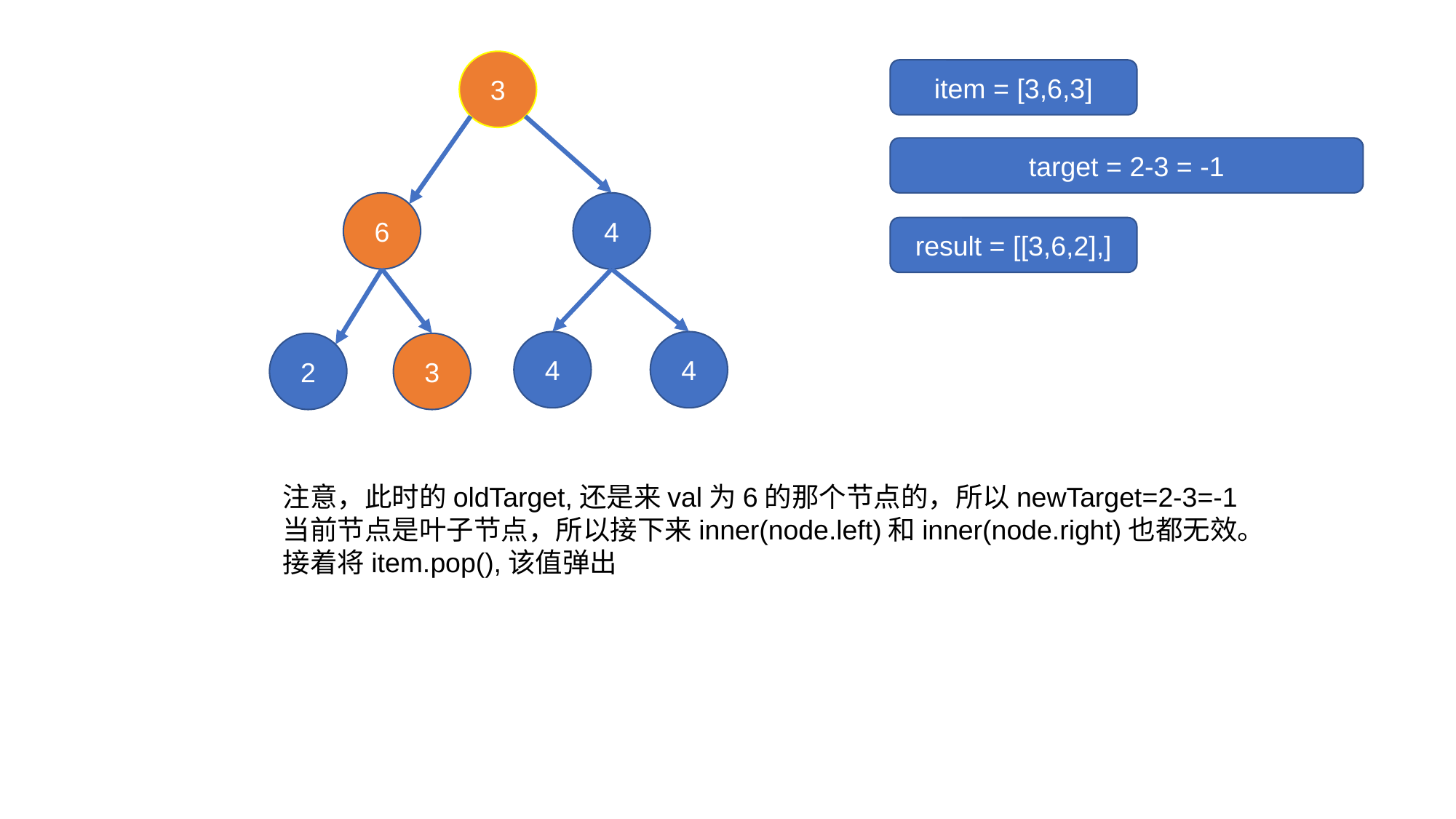

3
item = [3,6,3]
target = 2-3 = -1
6
4
result = [[3,6,2],]
4
4
3
2
注意，此时的oldTarget,还是来val为6的那个节点的，所以newTarget=2-3=-1
当前节点是叶子节点，所以接下来inner(node.left)和inner(node.right)也都无效。
接着将item.pop(),该值弹出